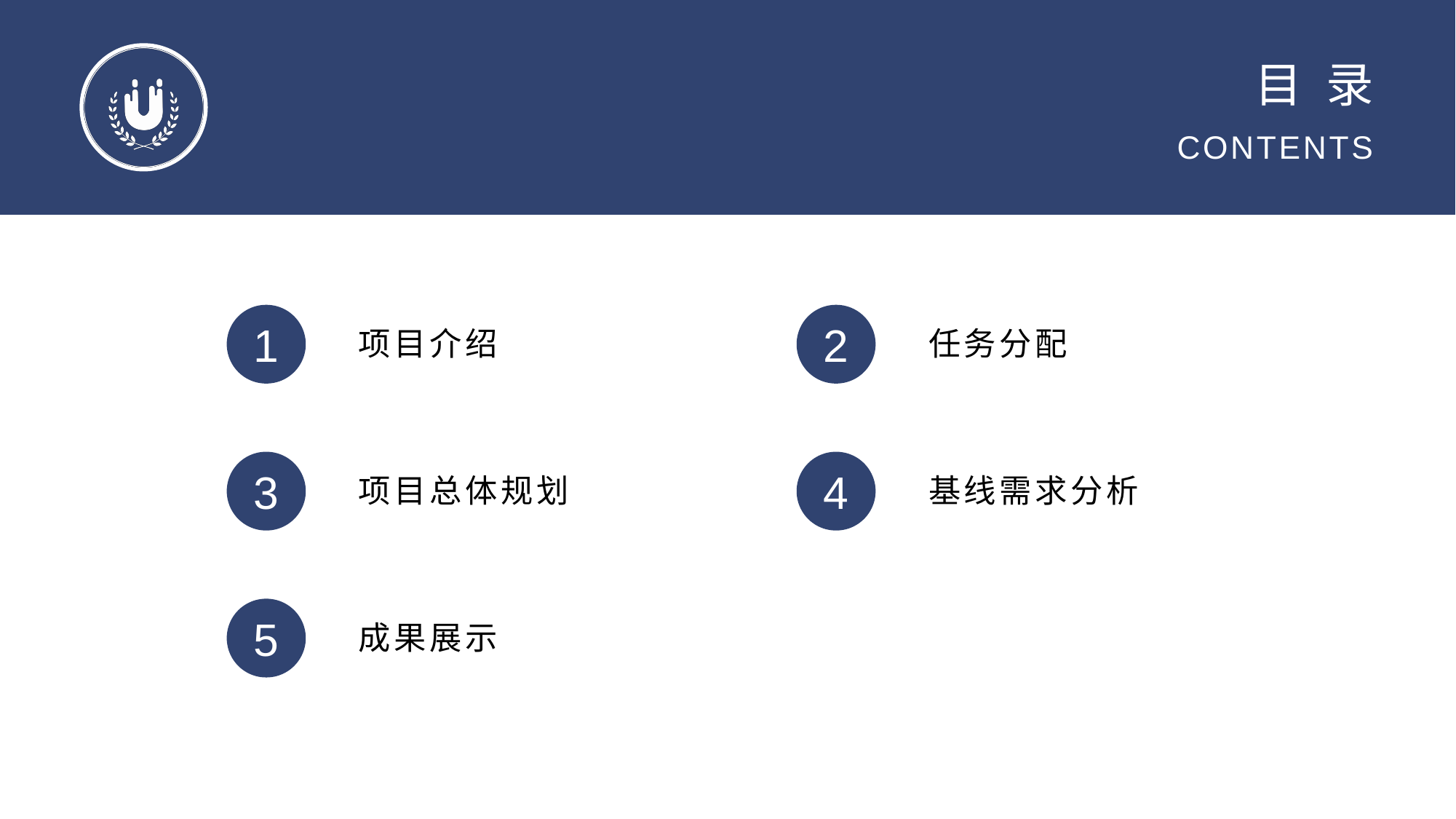

目录
CONTENTS

1
项目介绍

2
任务分配

3
项目总体规划

4
基线需求分析

5
成果展示